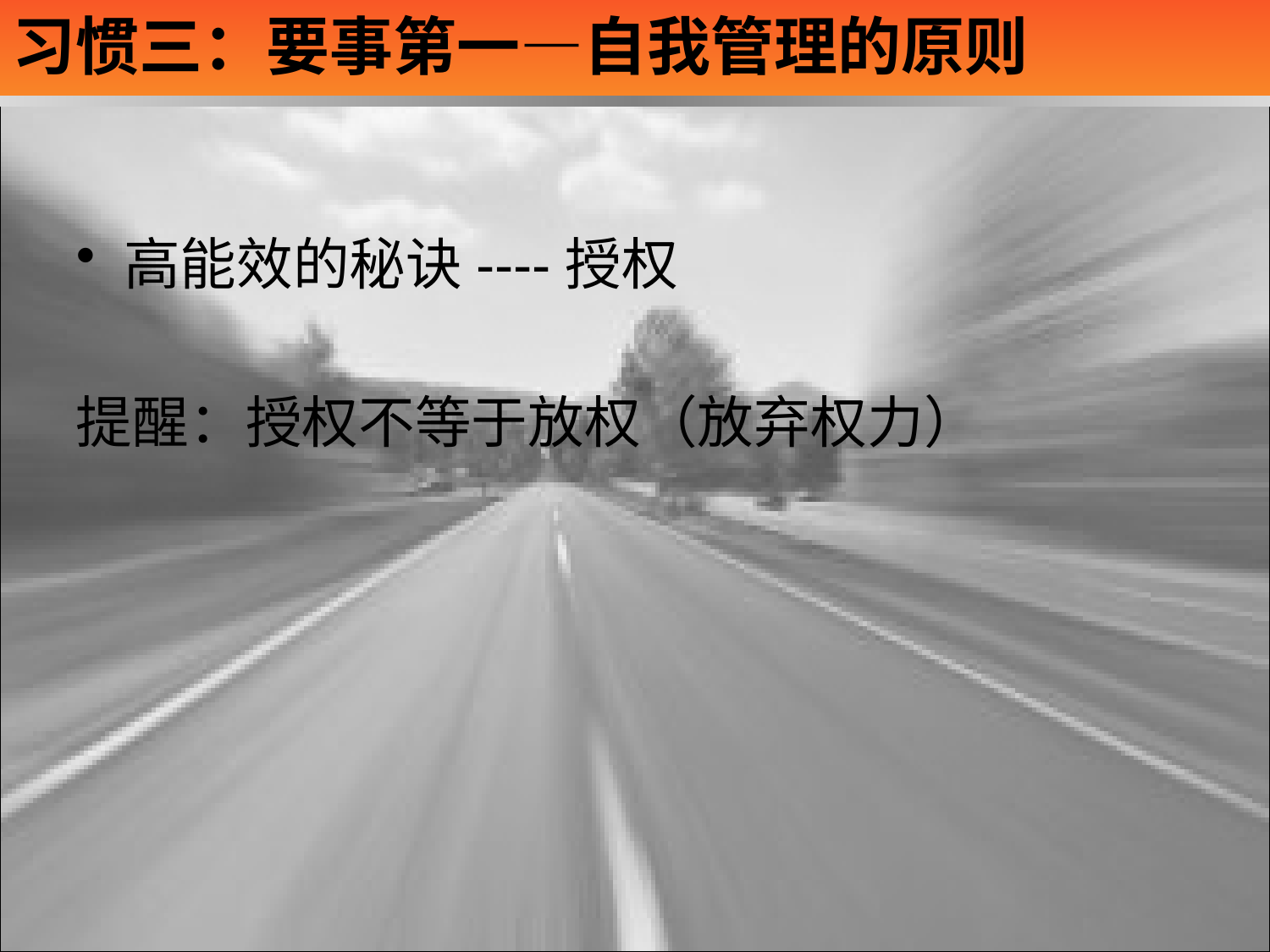

# 习惯三：要事第一—自我管理的原则
高能效的秘诀----授权

提醒：授权不等于放权（放弃权力）